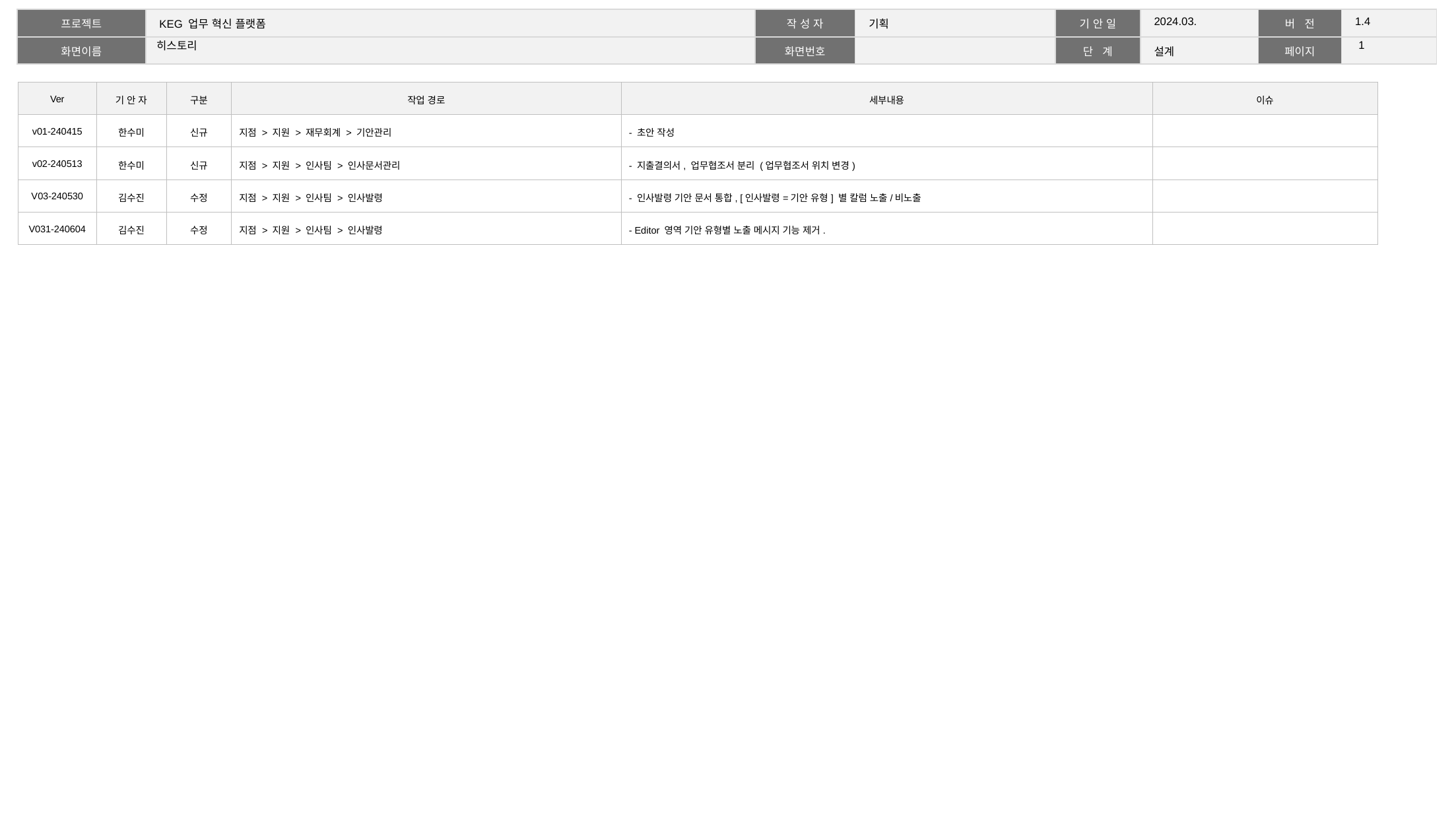

1

# 히스토리
| Ver | 기 안 자 | 구분 | 작업 경로 | 세부내용 | 이슈 |
| --- | --- | --- | --- | --- | --- |
| v01-240415 | 한수미 | 신규 | 지점 > 지원 > 재무회계 > 기안관리 | - 초안 작성 |  |
| v02-240513 | 한수미 | 신규 | 지점 > 지원 > 인사팀 > 인사문서관리 | - 지출결의서, 업무협조서 분리 (업무협조서 위치 변경) |  |
| V03-240530 | 김수진 | 수정 | 지점 > 지원 > 인사팀 > 인사발령 | - 인사발령 기안 문서 통합, [인사발령=기안 유형] 별 칼럼 노출/비노출 |  |
| V031-240604 | 김수진 | 수정 | 지점 > 지원 > 인사팀 > 인사발령 | - Editor 영역 기안 유형별 노출 메시지 기능 제거. |  |